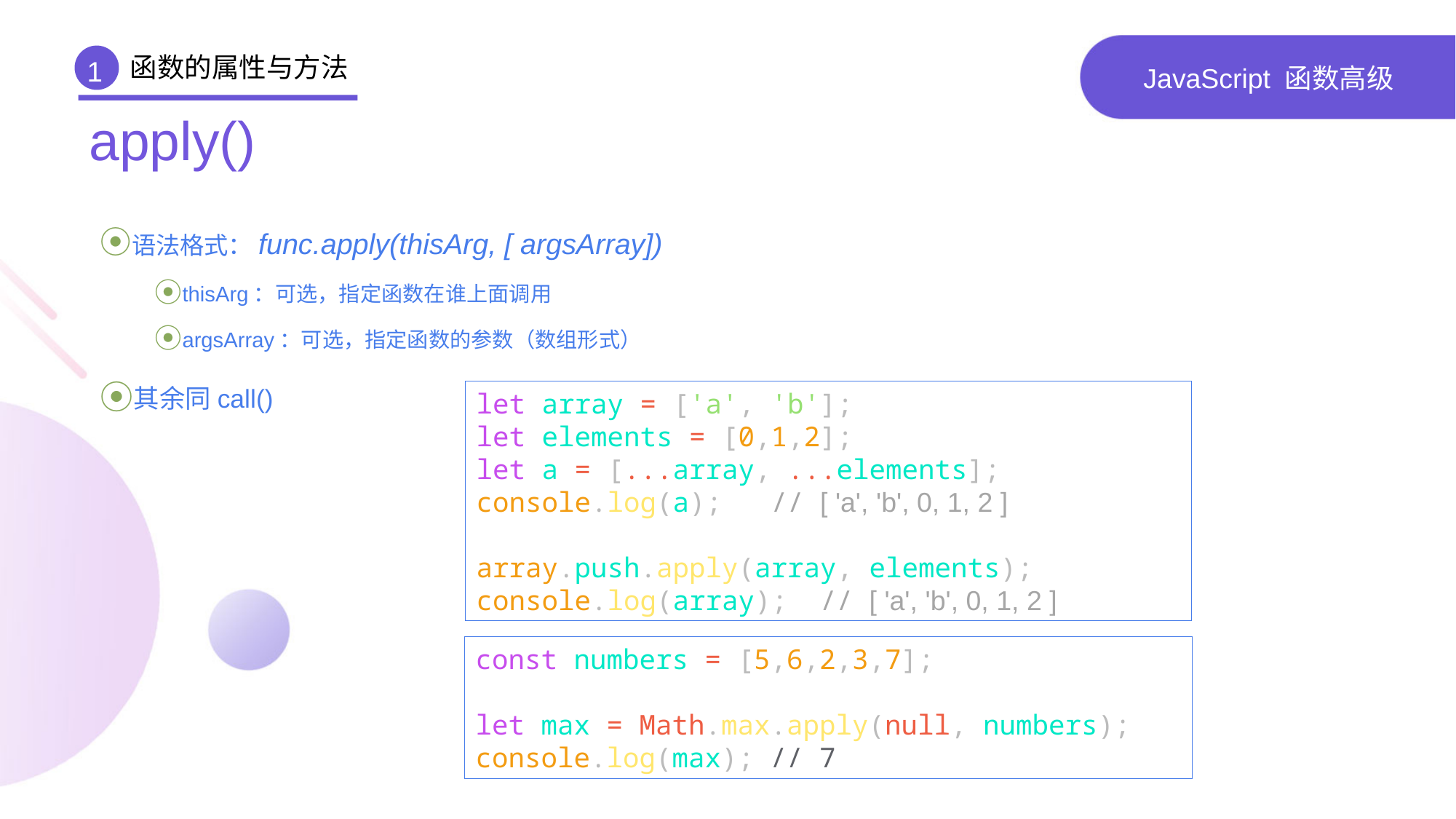

函数的属性与方法
1
# JavaScript 函数高级
apply()
语法格式：func.apply(thisArg, [ argsArray])
thisArg：可选，指定函数在谁上面调用
argsArray：可选，指定函数的参数（数组形式）
其余同call()

let array = ['a', 'b'];
let elements = [0,1,2];
let a = [...array, ...elements];
console.log(a);   // [ 'a', 'b', 0, 1, 2 ]
array.push.apply(array, elements);
console.log(array);  // [ 'a', 'b', 0, 1, 2 ]
const numbers = [5,6,2,3,7];
let max = Math.max.apply(null, numbers);
console.log(max); // 7